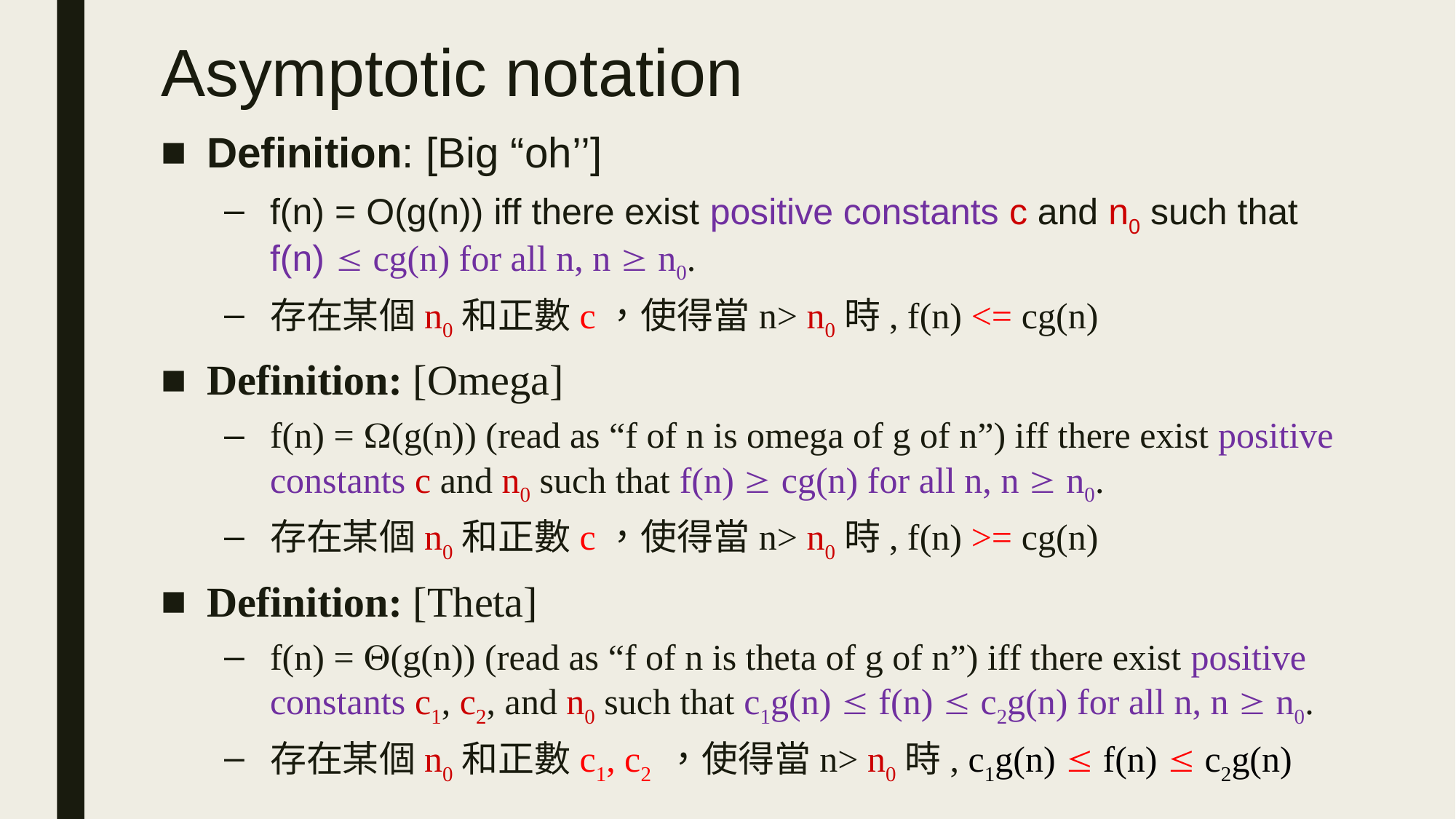

# Asymptotic notation
Definition: [Big “oh’’]
f(n) = O(g(n)) iff there exist positive constants c and n0 such that f(n) ≤ cg(n) for all n, n ≥ n0.
存在某個n0和正數c，使得當n> n0時, f(n) <= cg(n)
Definition: [Omega]
f(n) = Ω(g(n)) (read as “f of n is omega of g of n”) iff there exist positive constants c and n0 such that f(n) ≥ cg(n) for all n, n ≥ n0.
存在某個n0和正數c，使得當n> n0時, f(n) >= cg(n)
Definition: [Theta]
f(n) = Θ(g(n)) (read as “f of n is theta of g of n”) iff there exist positive constants c1, c2, and n0 such that c1g(n) ≤ f(n) ≤ c2g(n) for all n, n ≥ n0.
存在某個n0和正數c1, c2 ，使得當n> n0時, c1g(n) ≤ f(n) ≤ c2g(n)